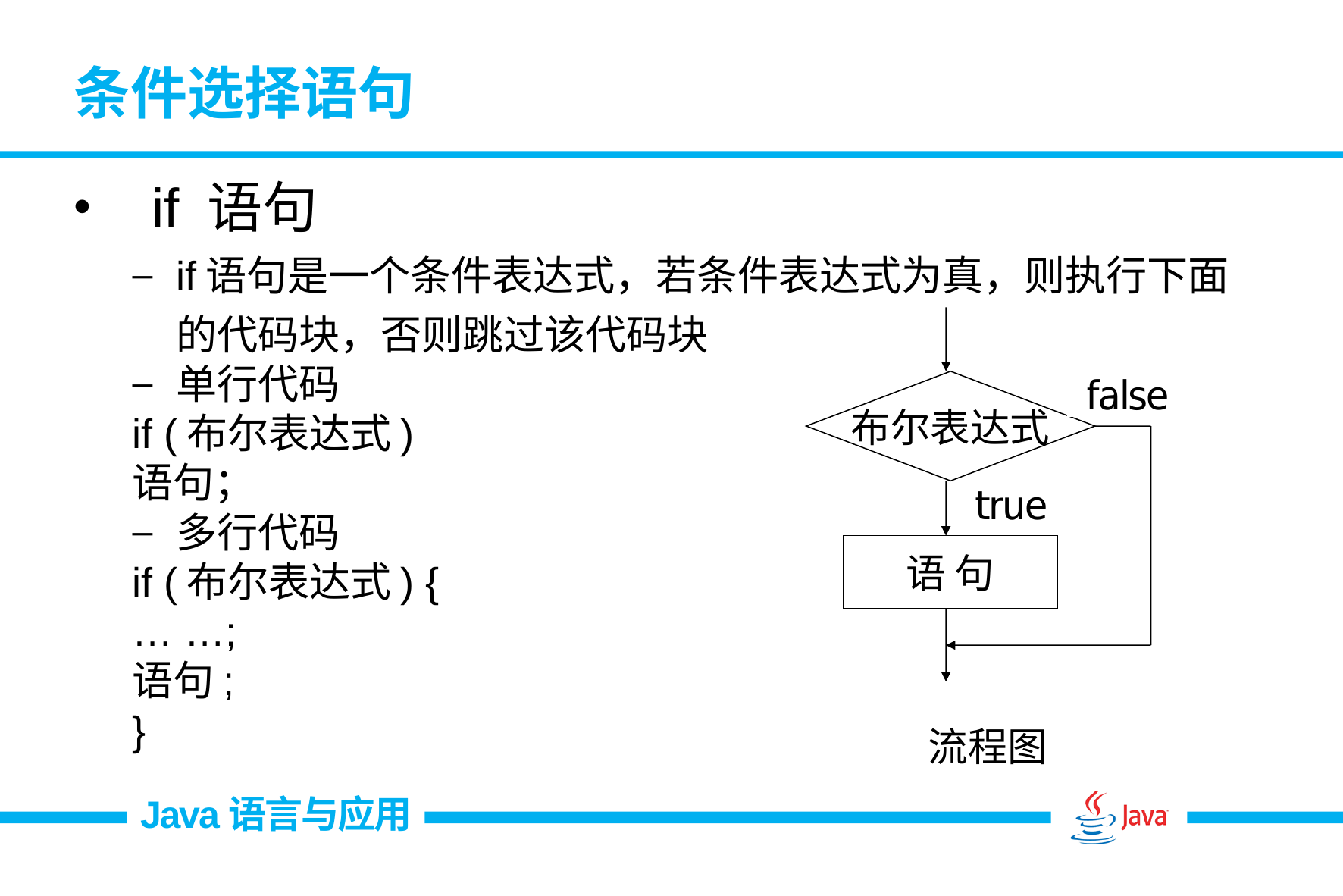

# 条件选择语句
if 语句
if语句是一个条件表达式，若条件表达式为真，则执行下面的代码块，否则跳过该代码块
单行代码
	if (布尔表达式)
		语句；
多行代码
	if (布尔表达式) {
		… …;
		语句;
	}

布尔表达式
false

true
语 句

流程图